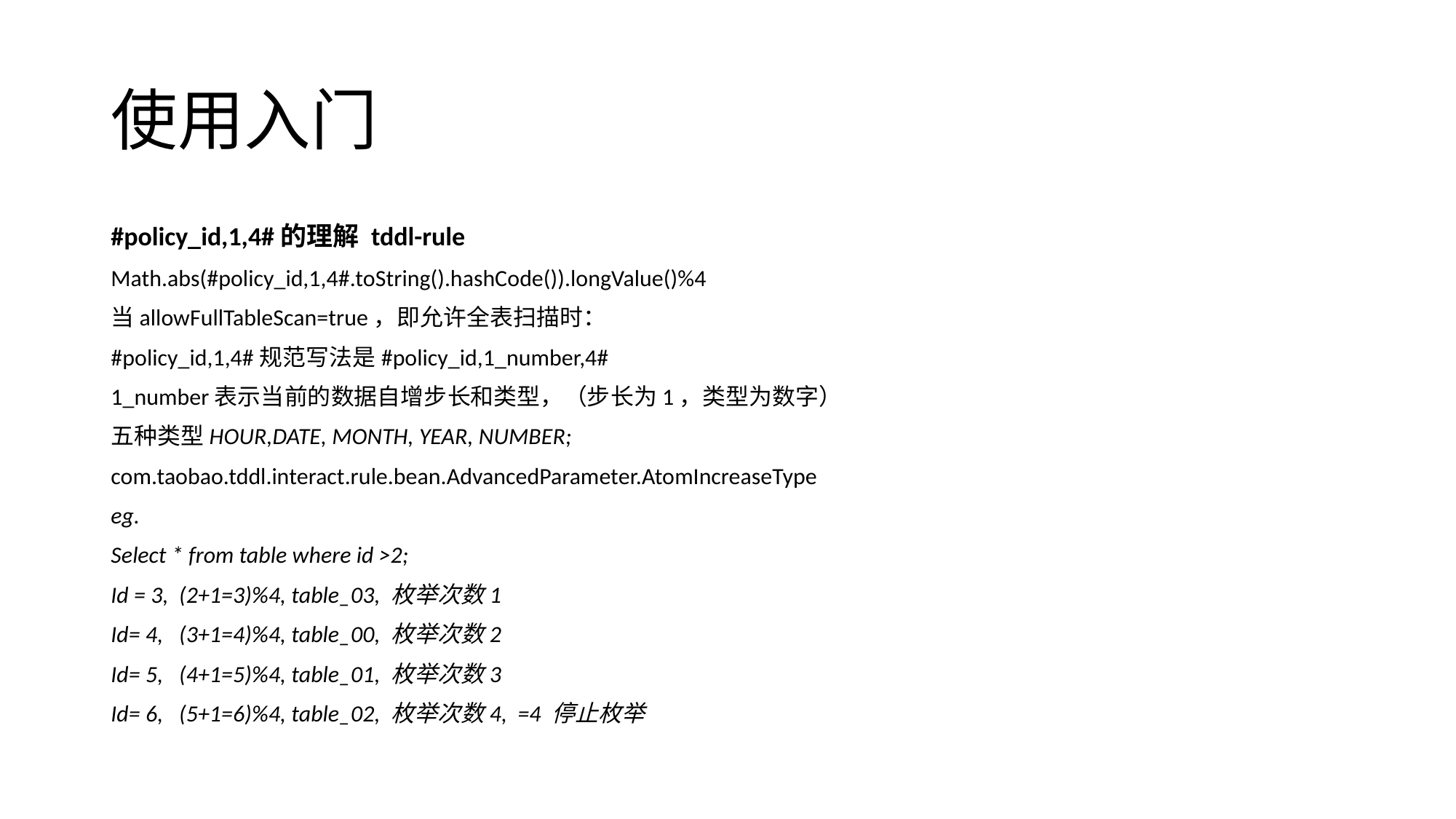

# 使用入门
#policy_id,1,4#的理解 tddl-rule
Math.abs(#policy_id,1,4#.toString().hashCode()).longValue()%4
当allowFullTableScan=true，即允许全表扫描时：
#policy_id,1,4#规范写法是#policy_id,1_number,4#
1_number表示当前的数据自增步长和类型，（步长为1，类型为数字）
五种类型HOUR,DATE, MONTH, YEAR, NUMBER;
com.taobao.tddl.interact.rule.bean.AdvancedParameter.AtomIncreaseType
eg.
Select * from table where id >2;
Id = 3,  (2+1=3)%4, table_03, 枚举次数1
Id= 4,   (3+1=4)%4, table_00, 枚举次数2
Id= 5,   (4+1=5)%4, table_01, 枚举次数3
Id= 6,   (5+1=6)%4, table_02, 枚举次数4,  =4 停止枚举